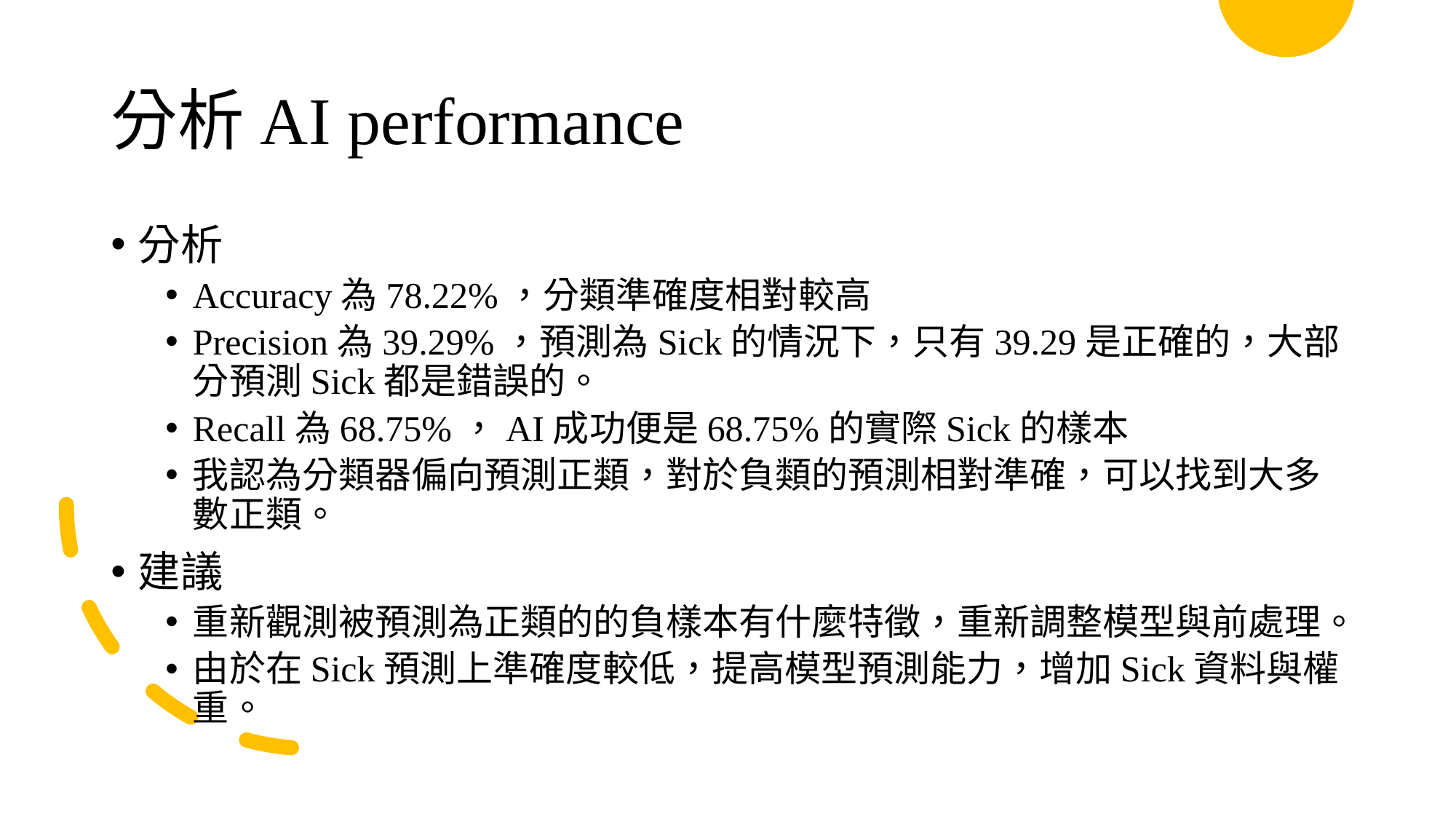

# 分析AI performance
分析
Accuracy為78.22%，分類準確度相對較高
Precision為39.29%，預測為Sick的情況下，只有39.29是正確的，大部分預測Sick都是錯誤的。
Recall為68.75%，AI成功便是68.75%的實際Sick的樣本
我認為分類器偏向預測正類，對於負類的預測相對準確，可以找到大多數正類。
建議
重新觀測被預測為正類的的負樣本有什麼特徵，重新調整模型與前處理。
由於在Sick預測上準確度較低，提高模型預測能力，增加Sick資料與權重。